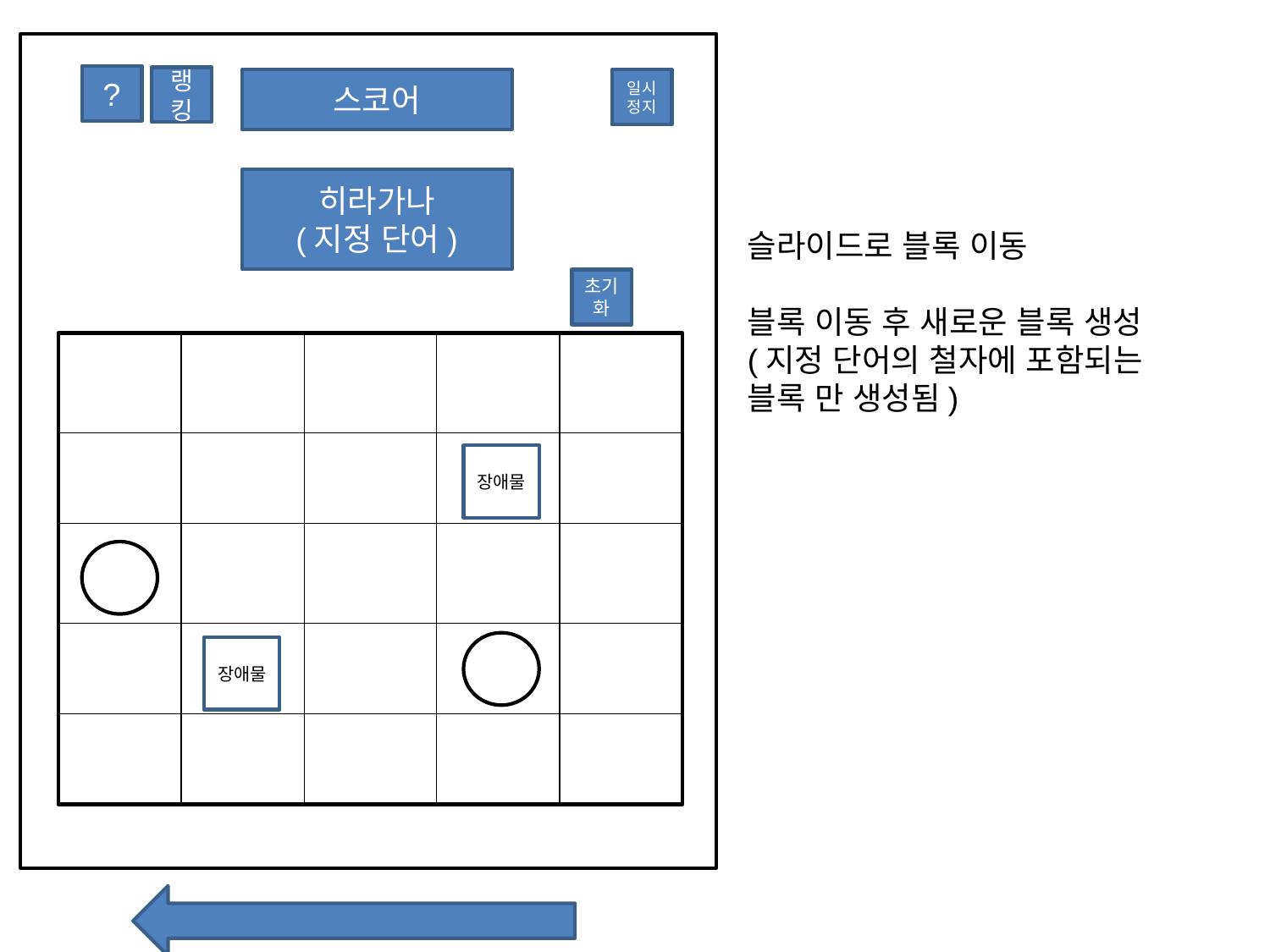

장애물

장애물
?
랭킹
스코어
일시정지
히라가나
(지정 단어)
슬라이드로 블록 이동

블록 이동 후 새로운 블록 생성(지정 단어의 철자에 포함되는 블록 만 생성됨)
초기화